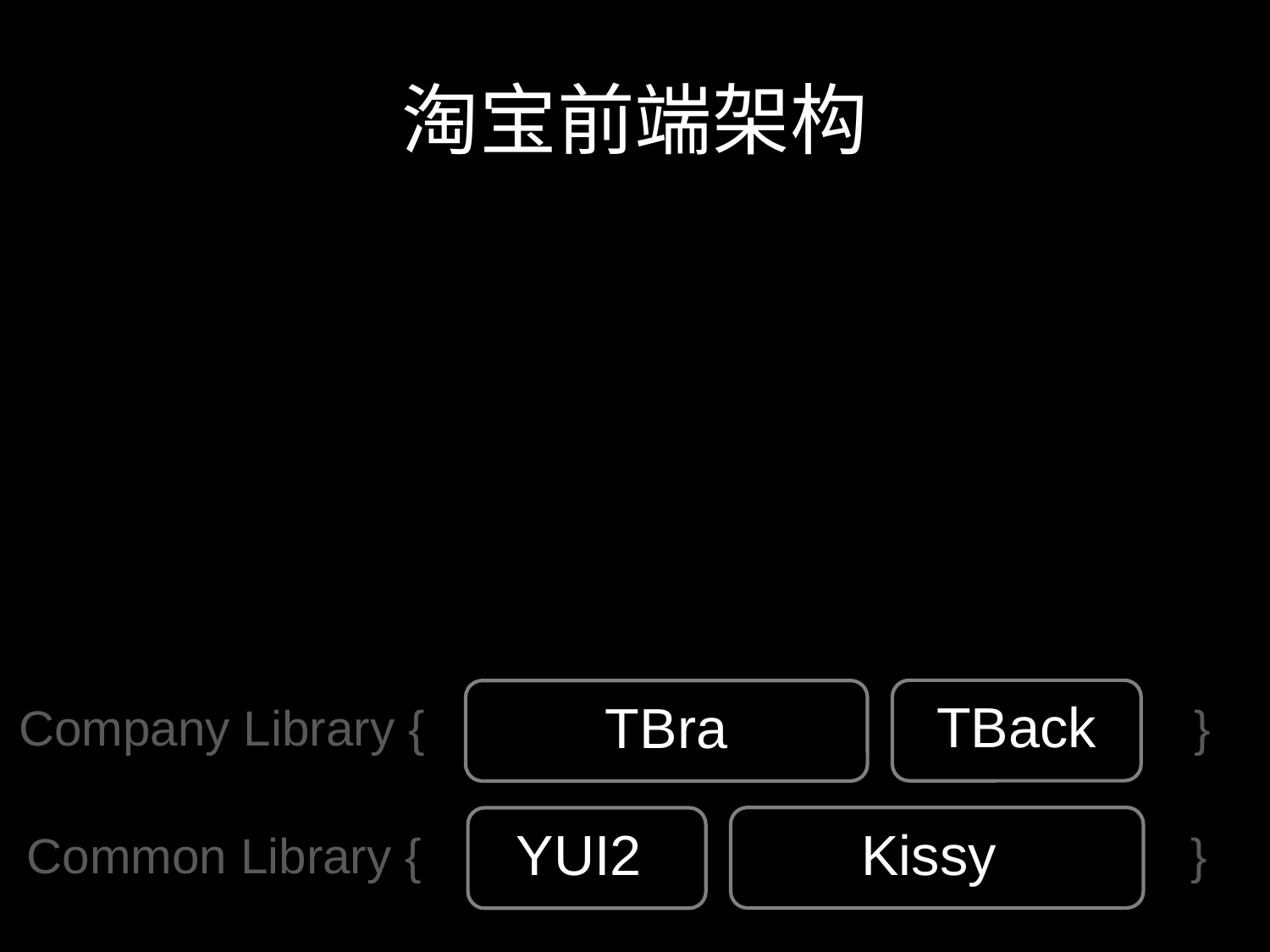

# 淘宝前端架构
TBack
TBra
Company Library {                                                        }
Kissy
YUI2
Common Library {                                                        }